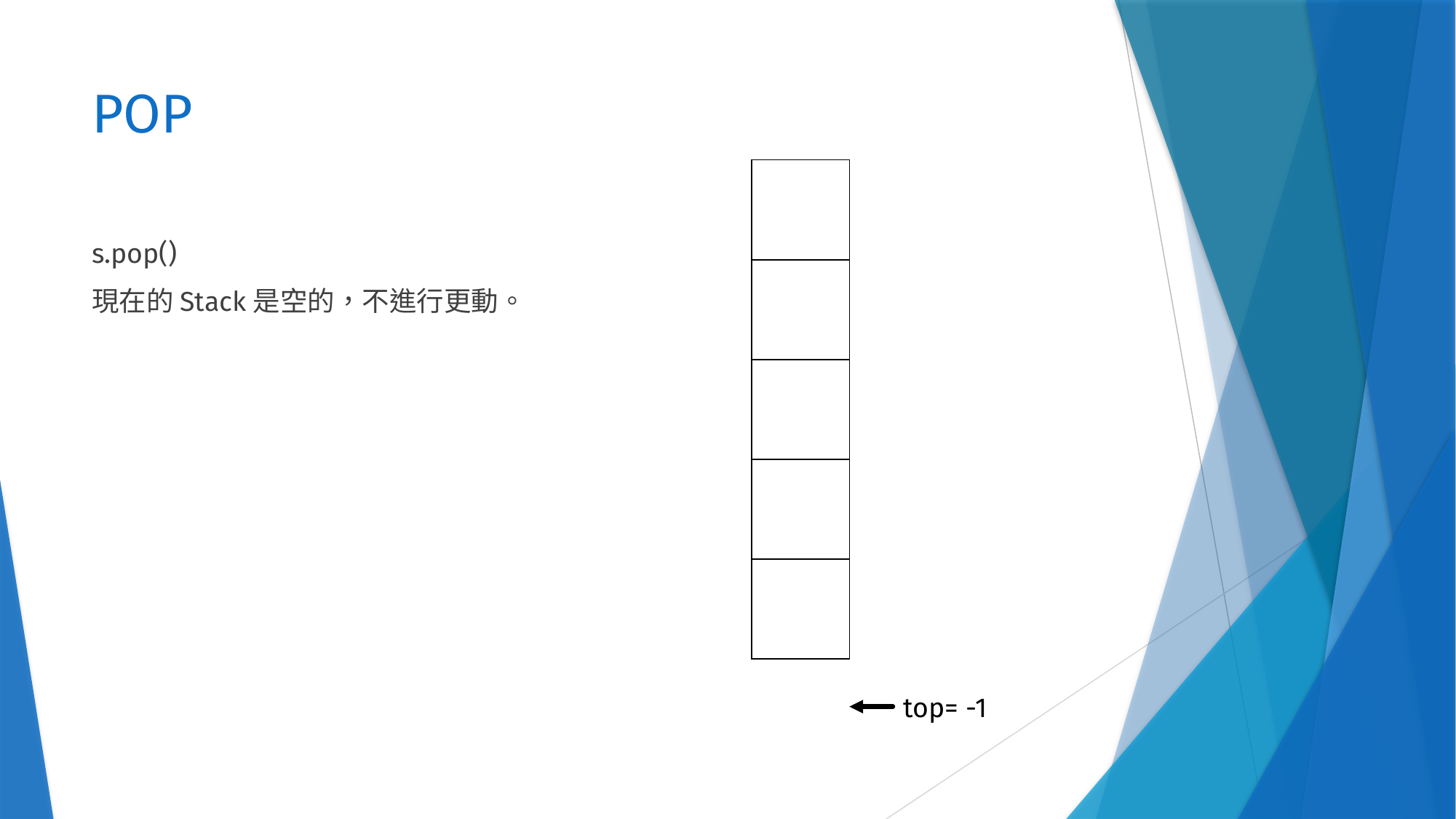

# POP
|  |
| --- |
|  |
|  |
|  |
|  |
s.pop()
現在的Stack是空的，不進行更動。
top= -1